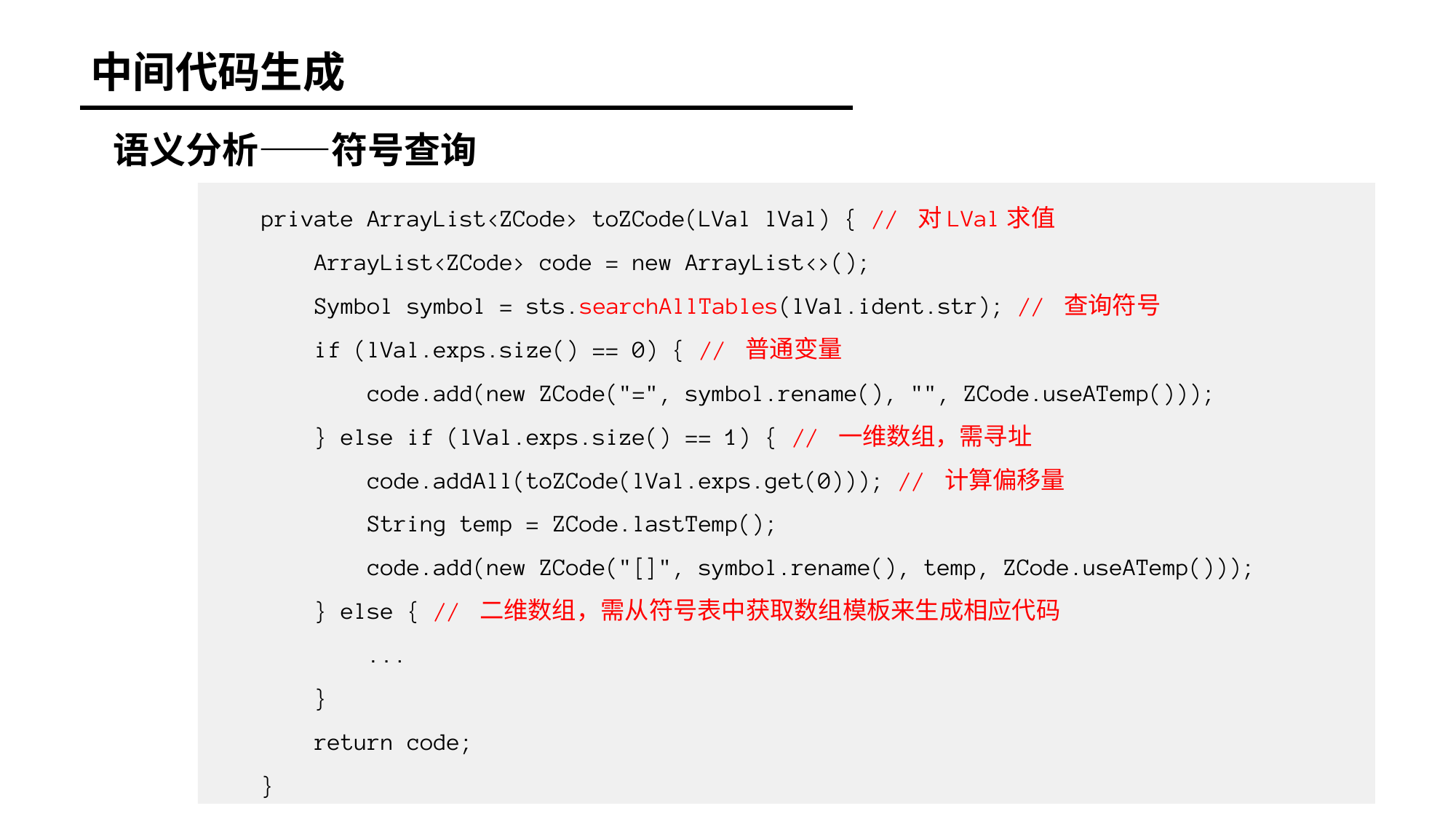

中间代码生成
语义分析——符号查询
    private ArrayList<ZCode> toZCode(LVal lVal) { // 对LVal求值
        ArrayList<ZCode> code = new ArrayList<>();
        Symbol symbol = sts.searchAllTables(lVal.ident.str); // 查询符号
        if (lVal.exps.size() == 0) { // 普通变量
            code.add(new ZCode("=", symbol.rename(), "", ZCode.useATemp()));
        } else if (lVal.exps.size() == 1) { // 一维数组，需寻址
            code.addAll(toZCode(lVal.exps.get(0))); // 计算偏移量
            String temp = ZCode.lastTemp();
            code.add(new ZCode("[]", symbol.rename(), temp, ZCode.useATemp()));
        } else { // 二维数组，需从符号表中获取数组模板来生成相应代码
            ...
        }
        return code;
    }